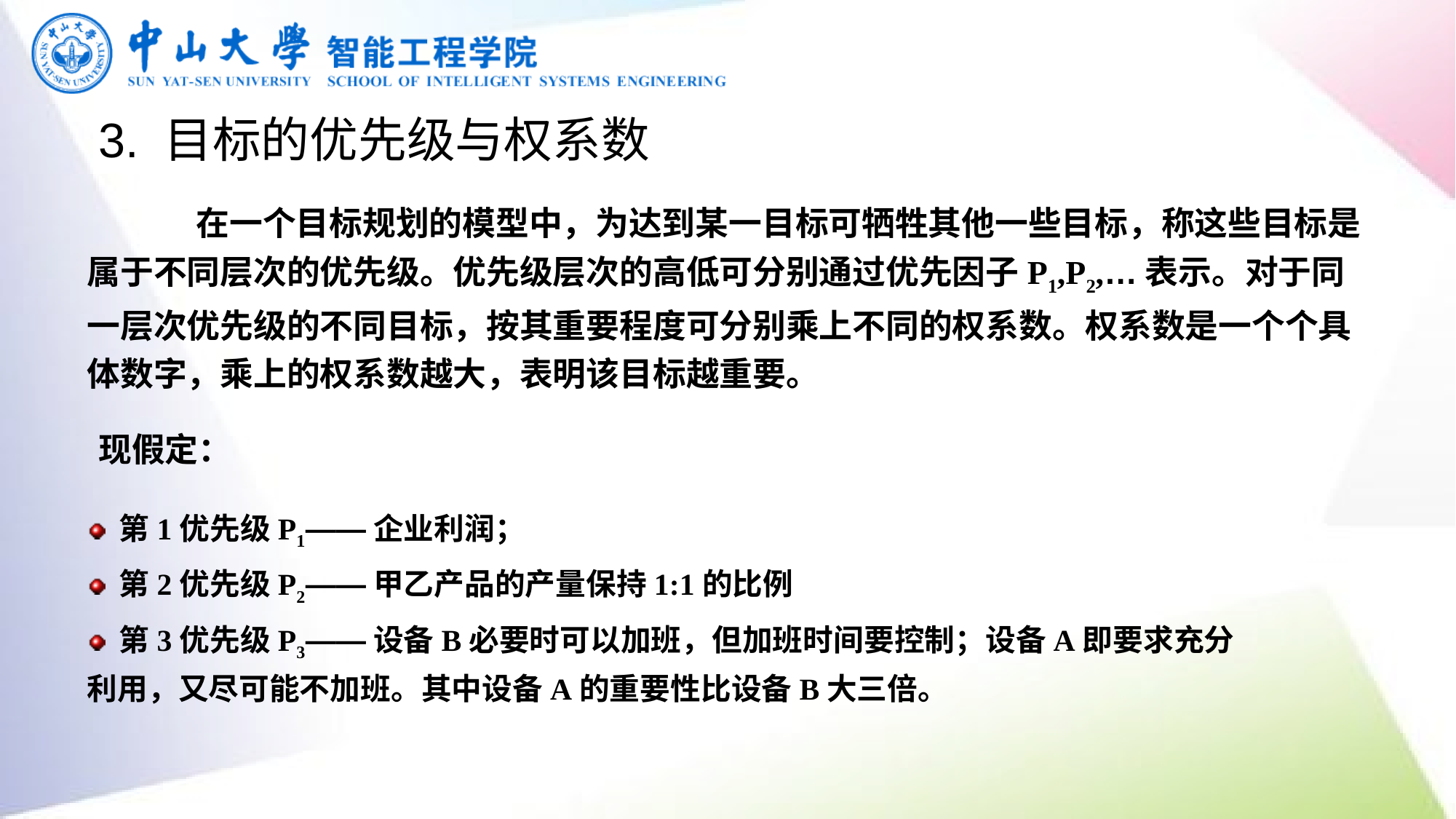

3. 目标的优先级与权系数
	在一个目标规划的模型中，为达到某一目标可牺牲其他一些目标，称这些目标是属于不同层次的优先级。优先级层次的高低可分别通过优先因子P1,P2,…表示。对于同一层次优先级的不同目标，按其重要程度可分别乘上不同的权系数。权系数是一个个具体数字，乘上的权系数越大，表明该目标越重要。
现假定：
 第1优先级P1——企业利润；
 第2优先级P2——甲乙产品的产量保持1:1的比例
 第3优先级P3——设备B必要时可以加班，但加班时间要控制；设备A即要求充分利用，又尽可能不加班。其中设备A的重要性比设备B大三倍。